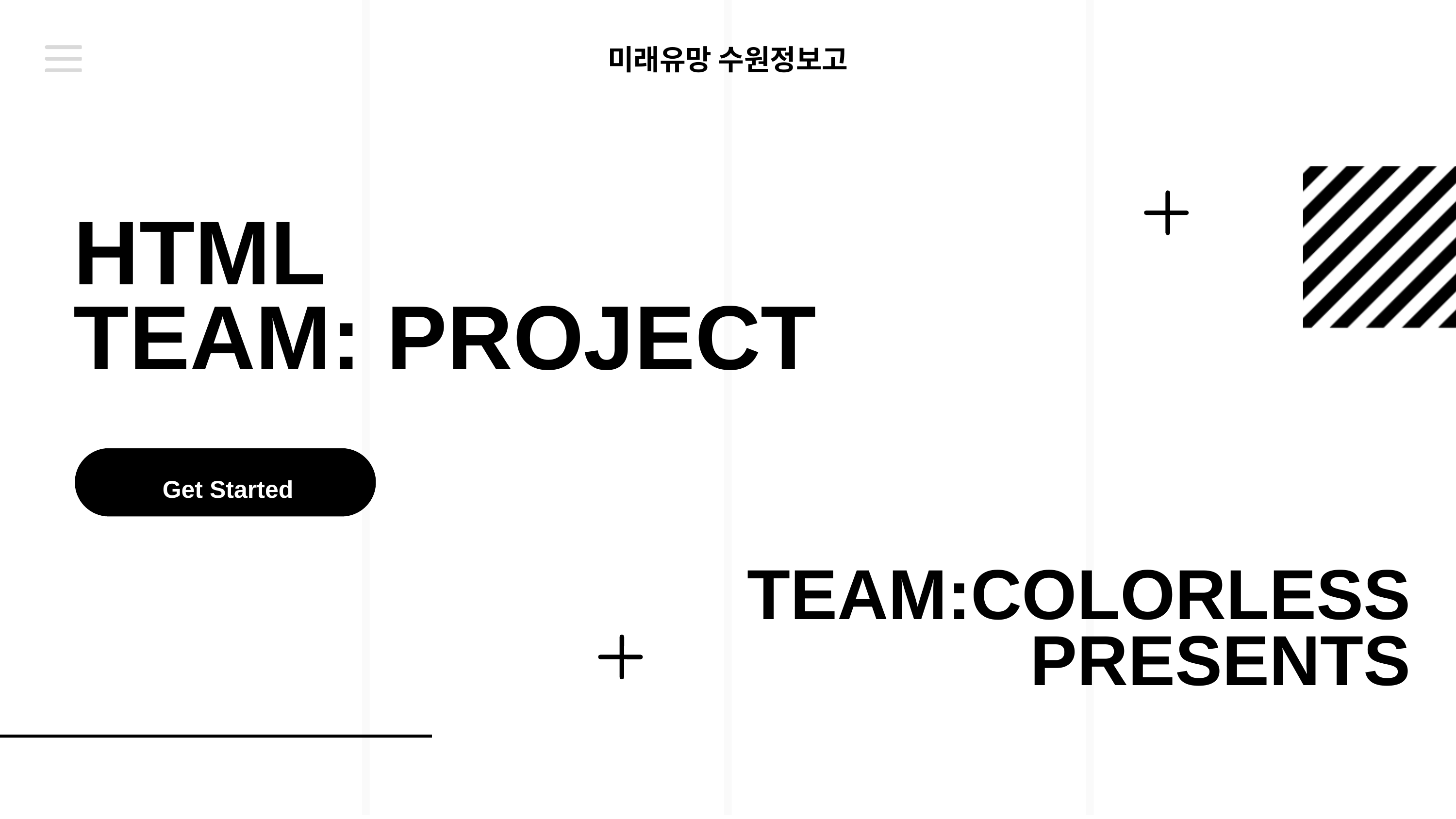

미래유망 수원정보고

HTML
TEAM: PROJECT

Get Started

TEAM:COLORLESS PRESENTS